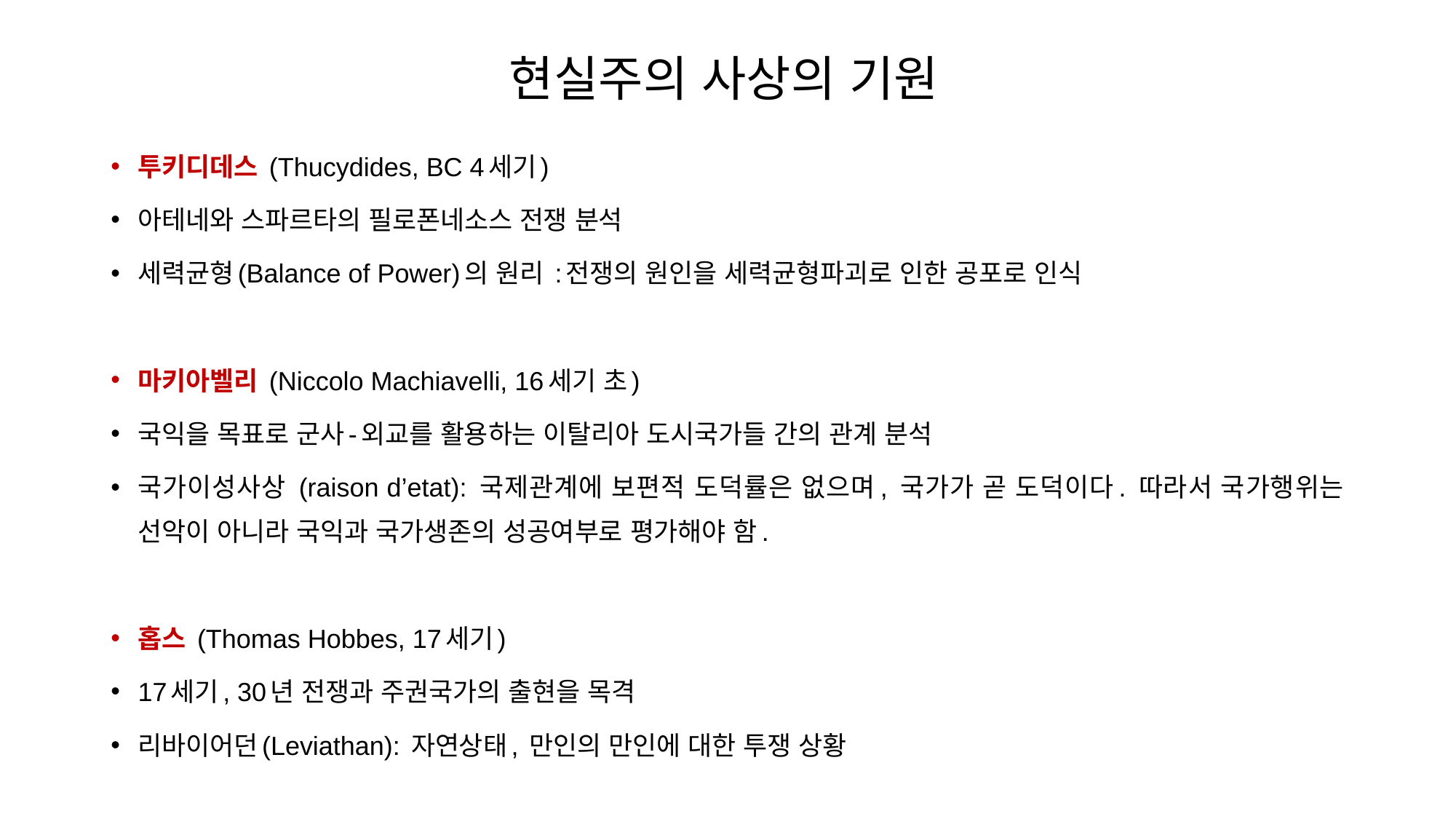

# 현실주의 사상의 기원
투키디데스 (Thucydides, BC 4세기)
아테네와 스파르타의 필로폰네소스 전쟁 분석
세력균형(Balance of Power)의 원리 :전쟁의 원인을 세력균형파괴로 인한 공포로 인식

마키아벨리 (Niccolo Machiavelli, 16세기 초)
국익을 목표로 군사-외교를 활용하는 이탈리아 도시국가들 간의 관계 분석
국가이성사상 (raison d’etat): 국제관계에 보편적 도덕률은 없으며, 국가가 곧 도덕이다. 따라서 국가행위는 선악이 아니라 국익과 국가생존의 성공여부로 평가해야 함.

홉스 (Thomas Hobbes, 17세기)
17세기, 30년 전쟁과 주권국가의 출현을 목격
리바이어던(Leviathan): 자연상태, 만인의 만인에 대한 투쟁 상황